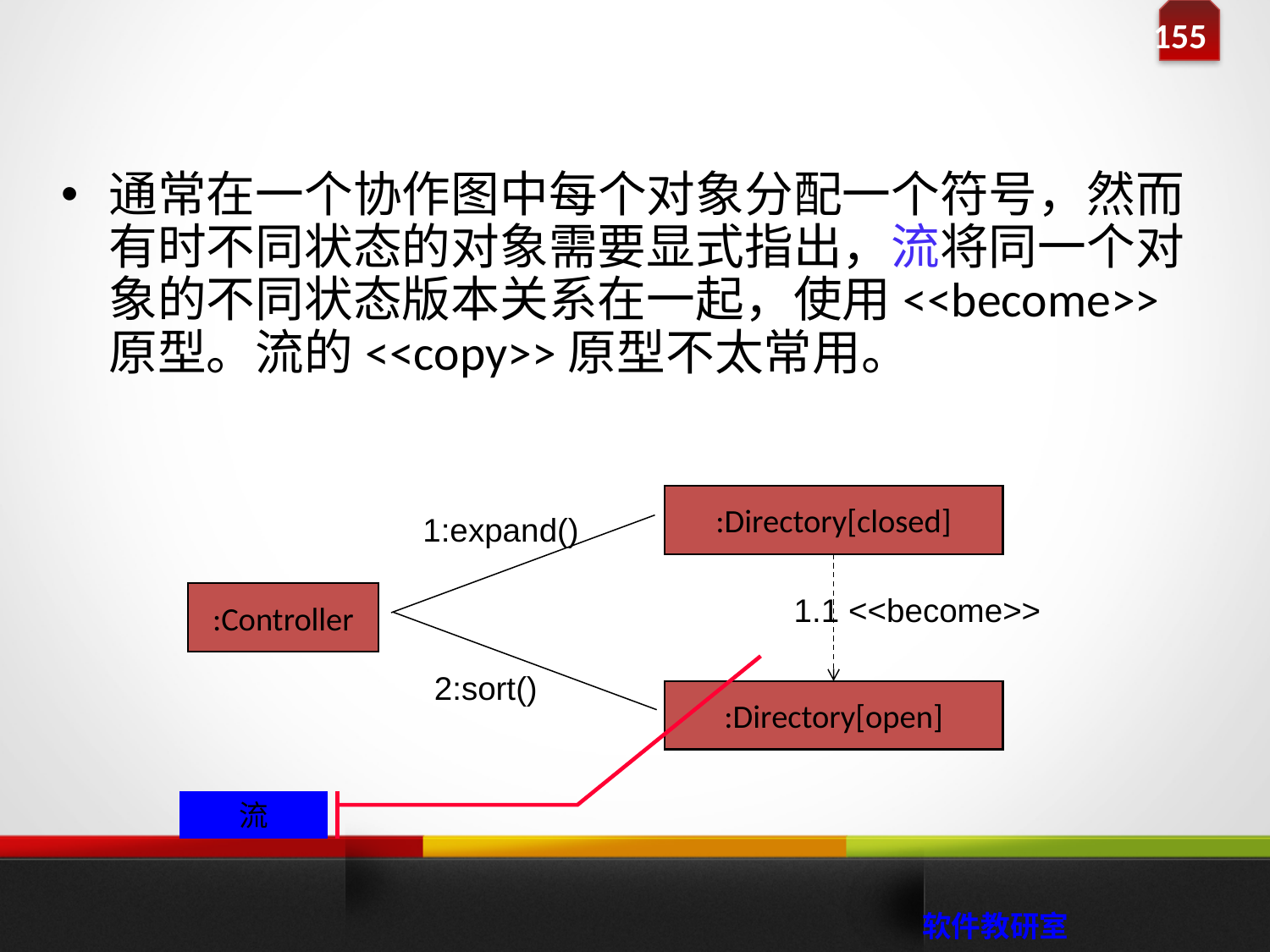

通常在一个协作图中每个对象分配一个符号，然而有时不同状态的对象需要显式指出，流将同一个对象的不同状态版本关系在一起，使用<<become>>原型。流的<<copy>>原型不太常用。
:Directory[closed]
1:expand()
:Controller
1.1 <<become>>
2:sort()
:Directory[open]
流
                                     软件教研室